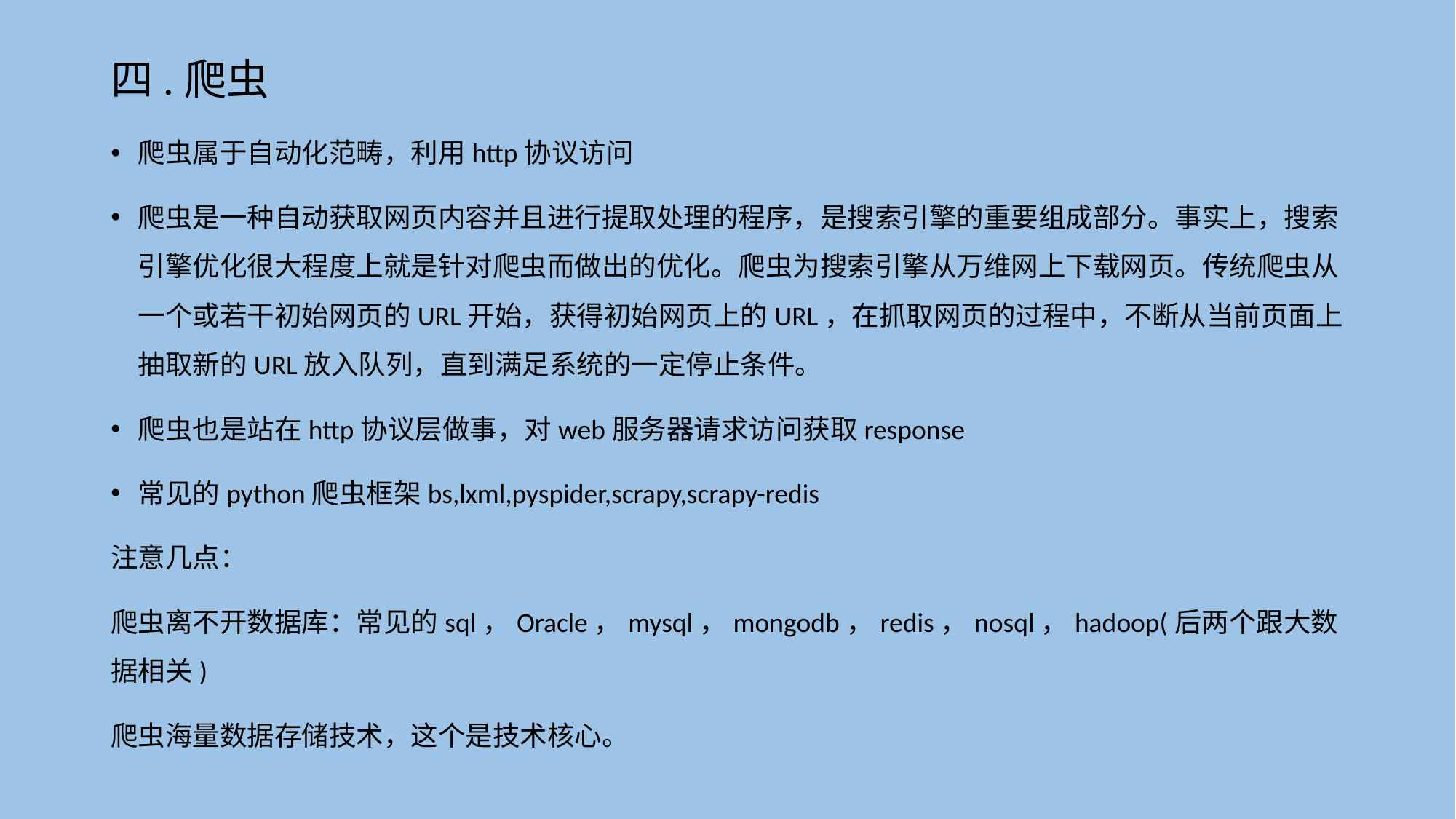

四.爬虫
爬虫属于自动化范畴，利用http协议访问
爬虫是一种自动获取网页内容并且进行提取处理的程序，是搜索引擎的重要组成部分。事实上，搜索引擎优化很大程度上就是针对爬虫而做出的优化。爬虫为搜索引擎从万维网上下载网页。传统爬虫从一个或若干初始网页的URL开始，获得初始网页上的URL，在抓取网页的过程中，不断从当前页面上抽取新的URL放入队列，直到满足系统的一定停止条件。
爬虫也是站在http协议层做事，对web服务器请求访问获取response
常见的python爬虫框架bs,lxml,pyspider,scrapy,scrapy-redis
注意几点：
爬虫离不开数据库：常见的sql，Oracle，mysql，mongodb，redis，nosql，hadoop(后两个跟大数据相关)
爬虫海量数据存储技术，这个是技术核心。